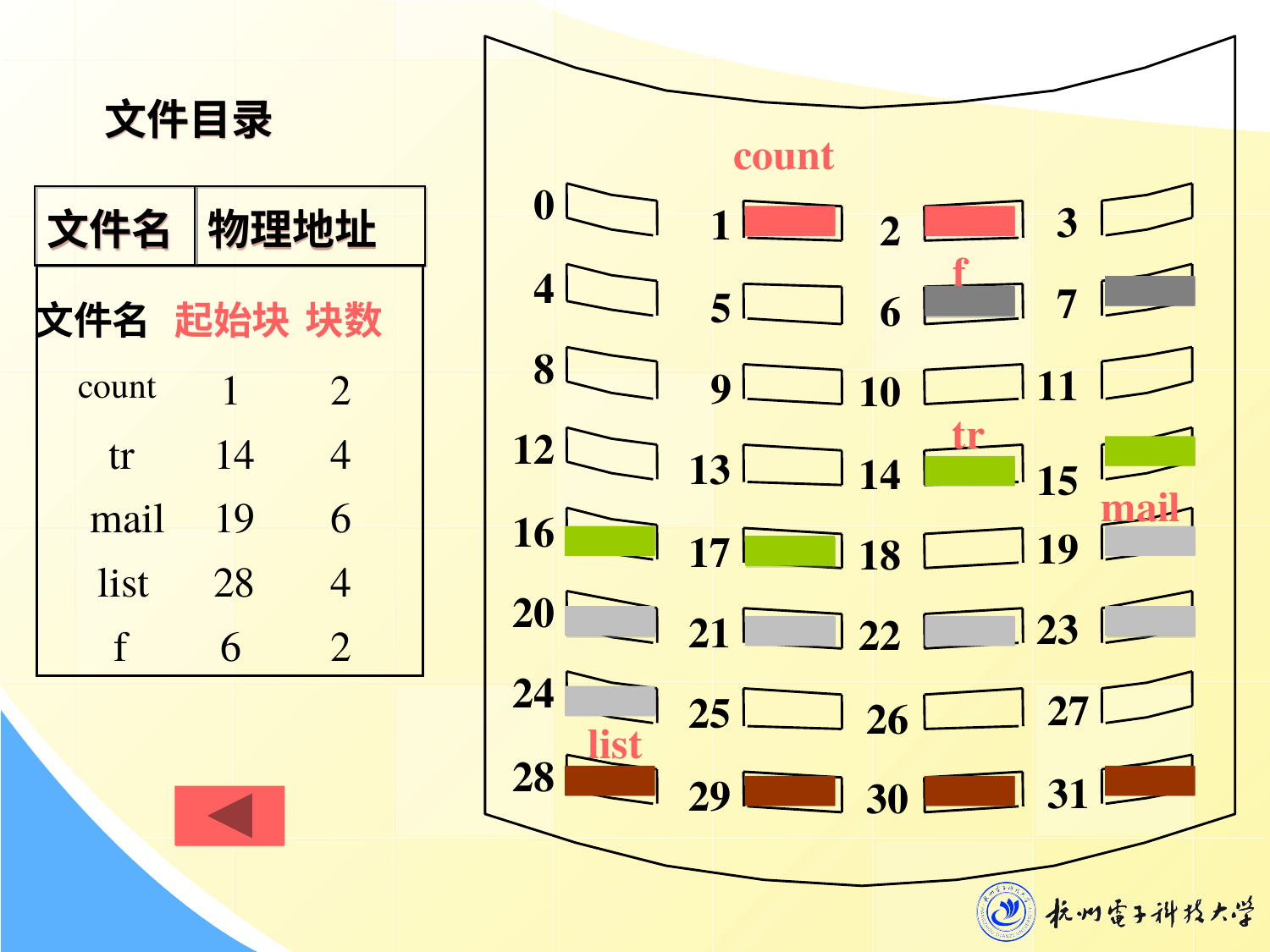

文件目录
count
0

3
文件名
物理地址
1

2

f
4

7

5

6

文件名
起始块
块数

8

11

9

count
1
2

10

tr
12
tr
14
4

13

14

15

mail

mail
19
6
16

19

17

18

list
28
4

20

23
21

22

f
6
2

24

27
25

26

list

28

31

29

30